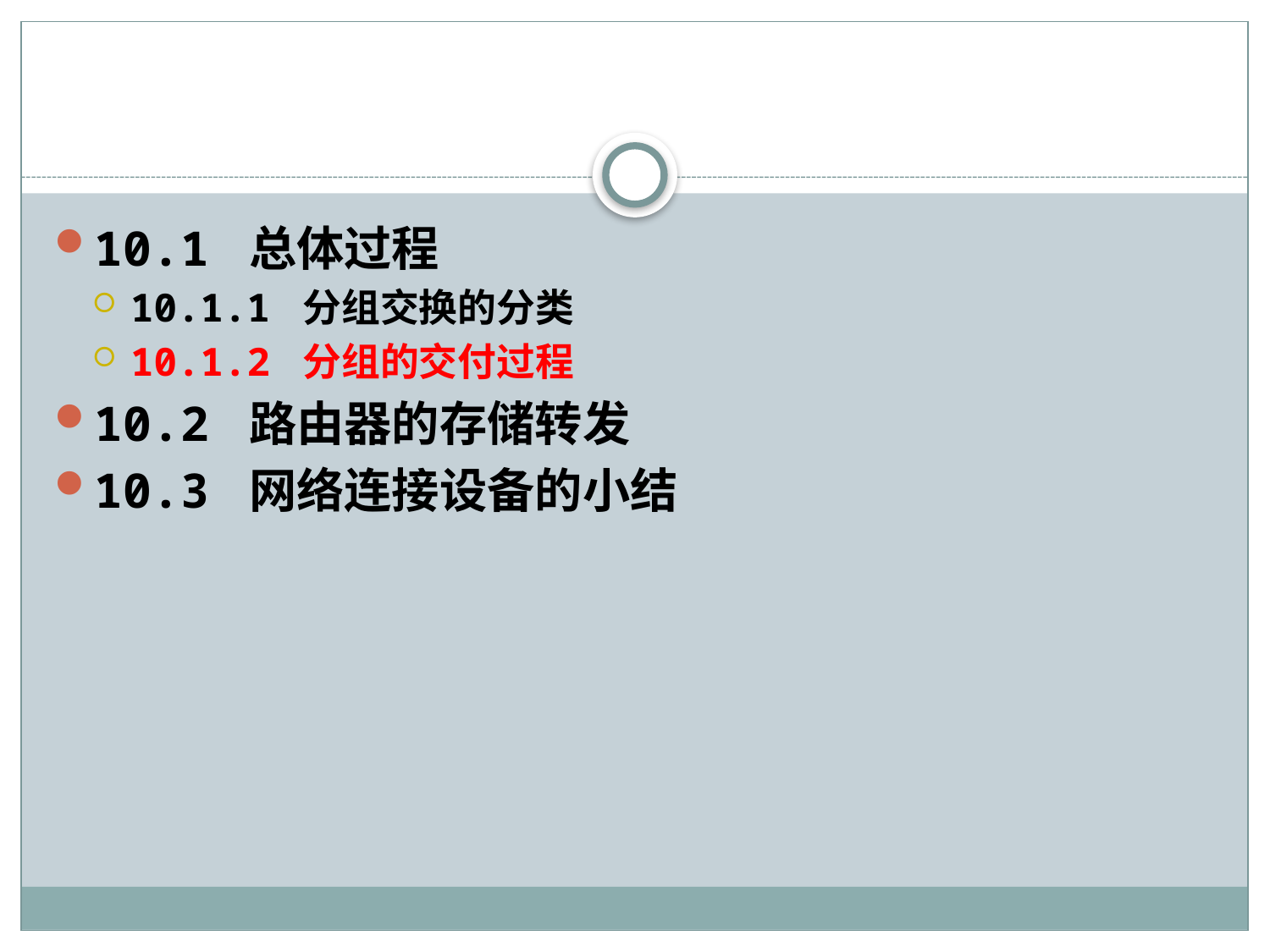

#
10.1 总体过程
10.1.1 分组交换的分类
10.1.2 分组的交付过程
10.2 路由器的存储转发
10.3 网络连接设备的小结